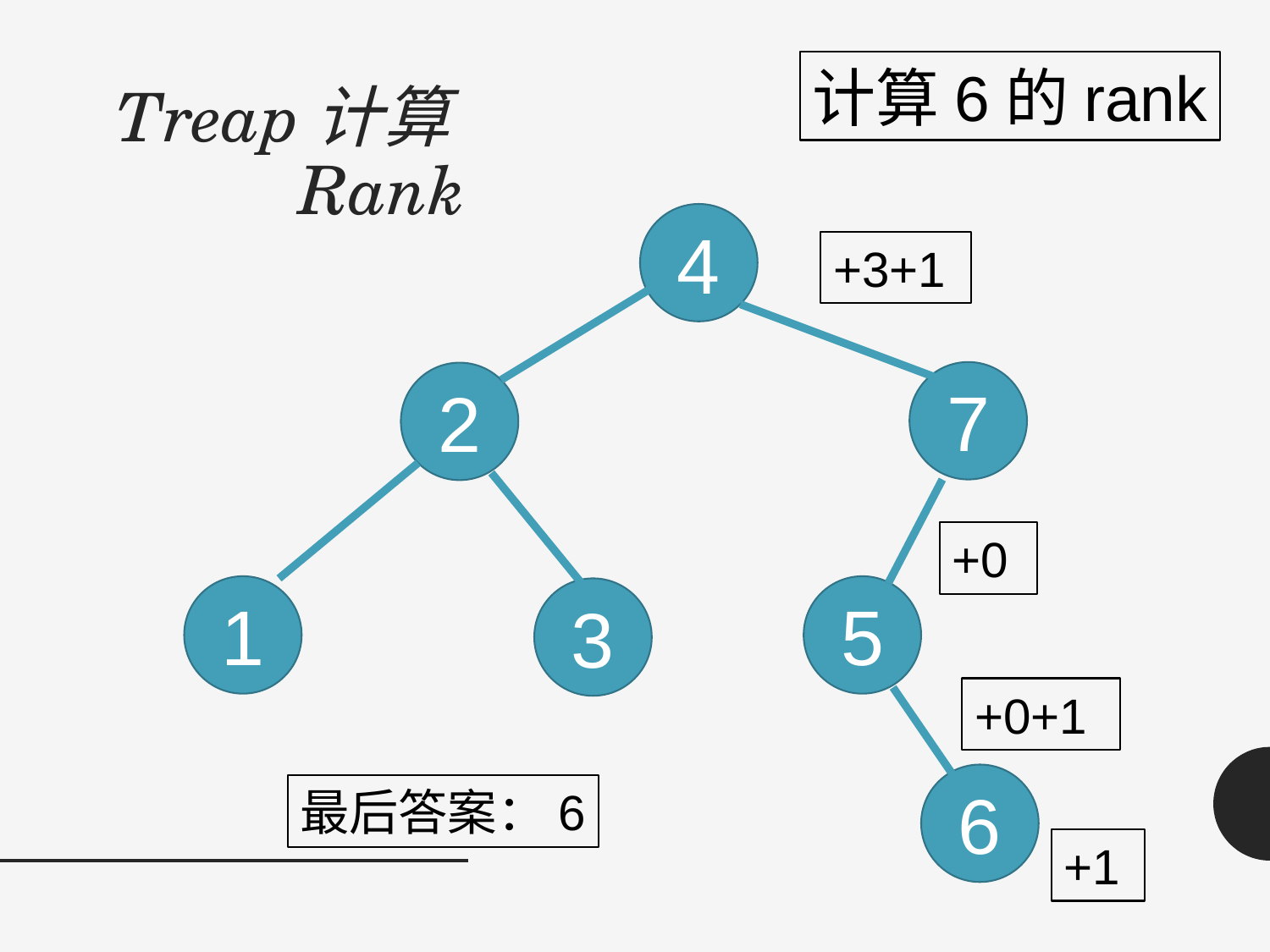

计算6的rank
# Treap计算Rank
4
+3+1
7
2
+0
5
1
3
+0+1
6
最后答案：6
+1